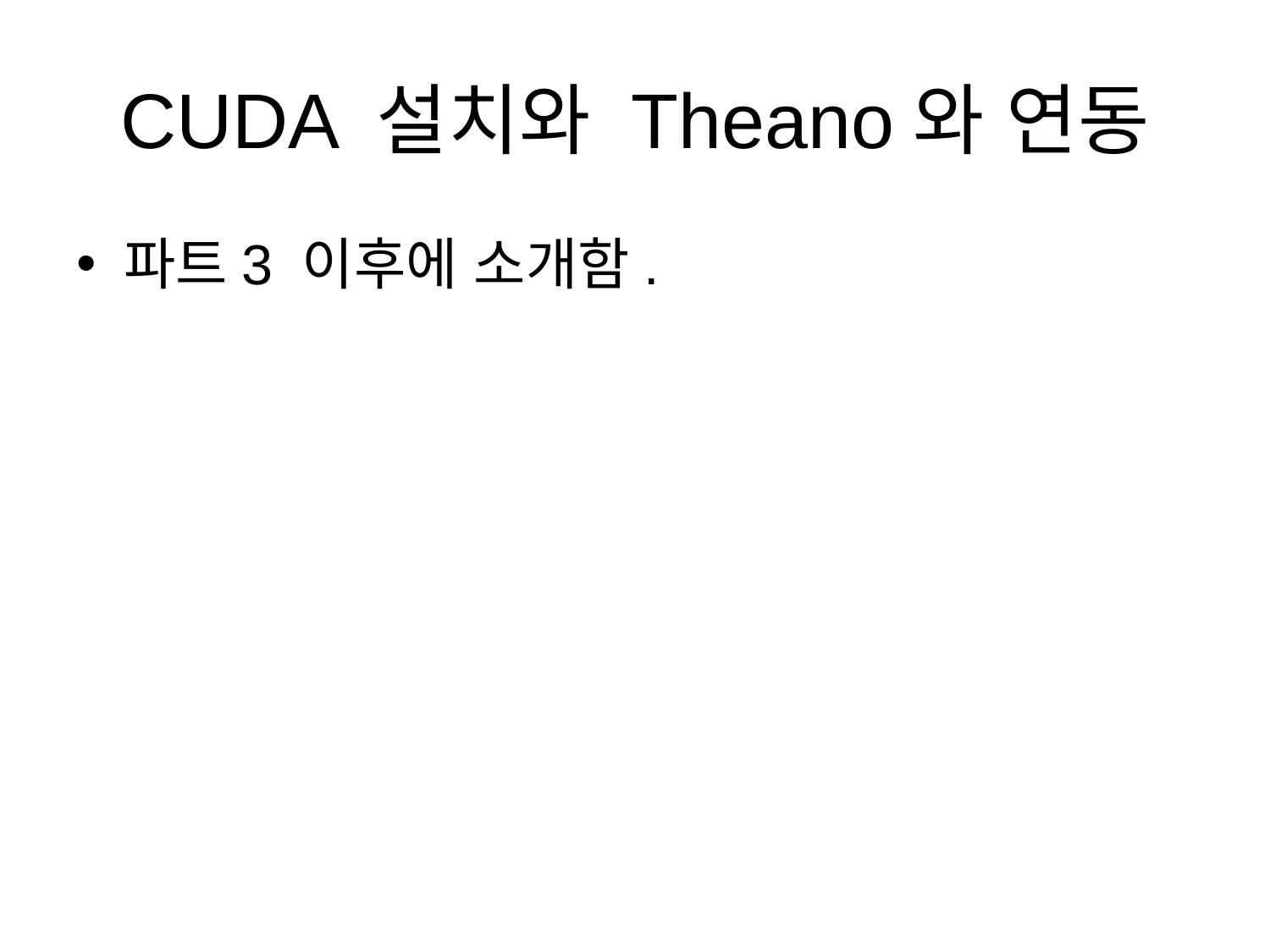

# CUDA 설치와 Theano와 연동
파트3 이후에 소개함.